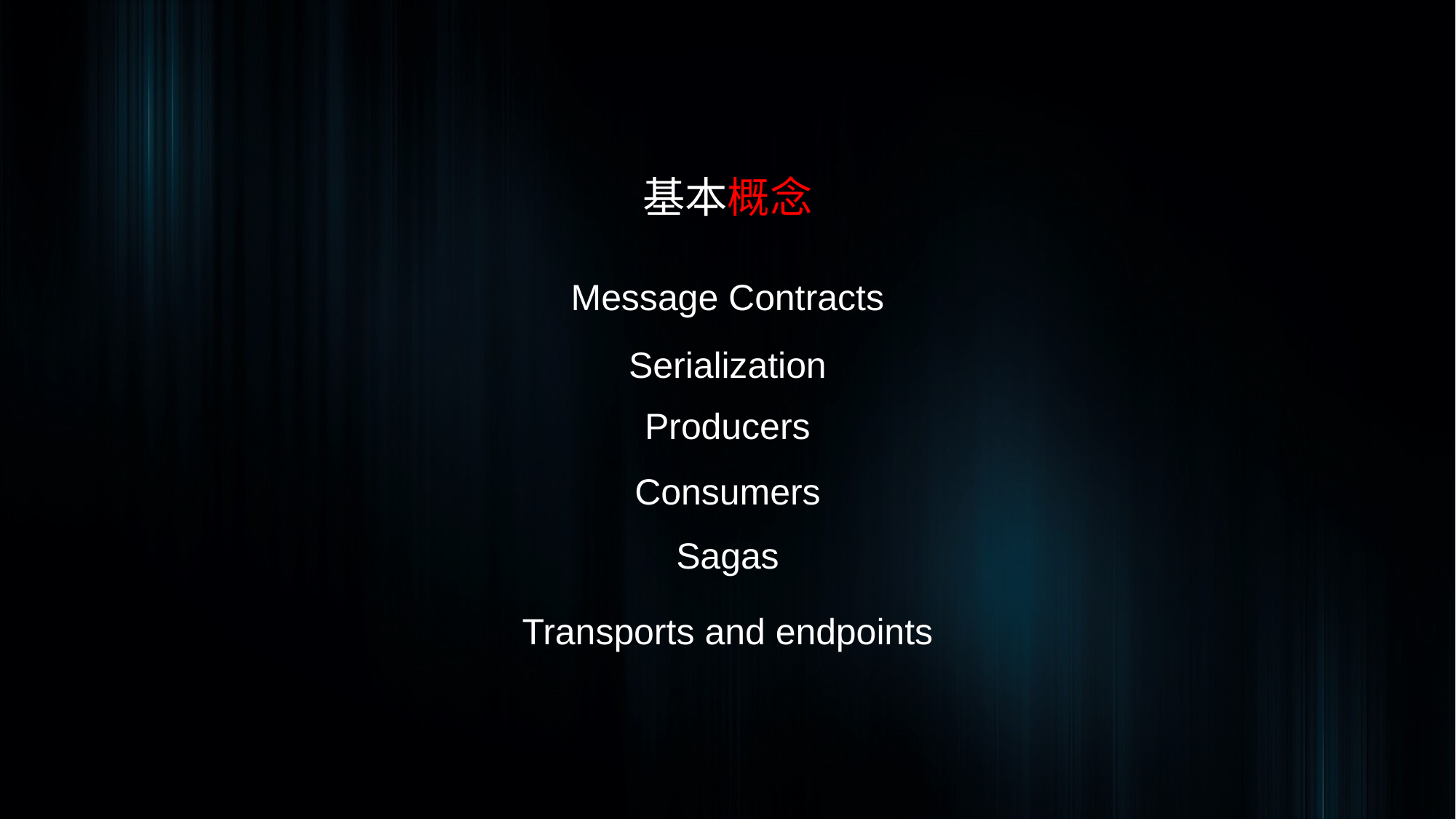

基本概念

Message Contracts
Serialization
Producers
Consumers
Sagas
Transports and endpoints